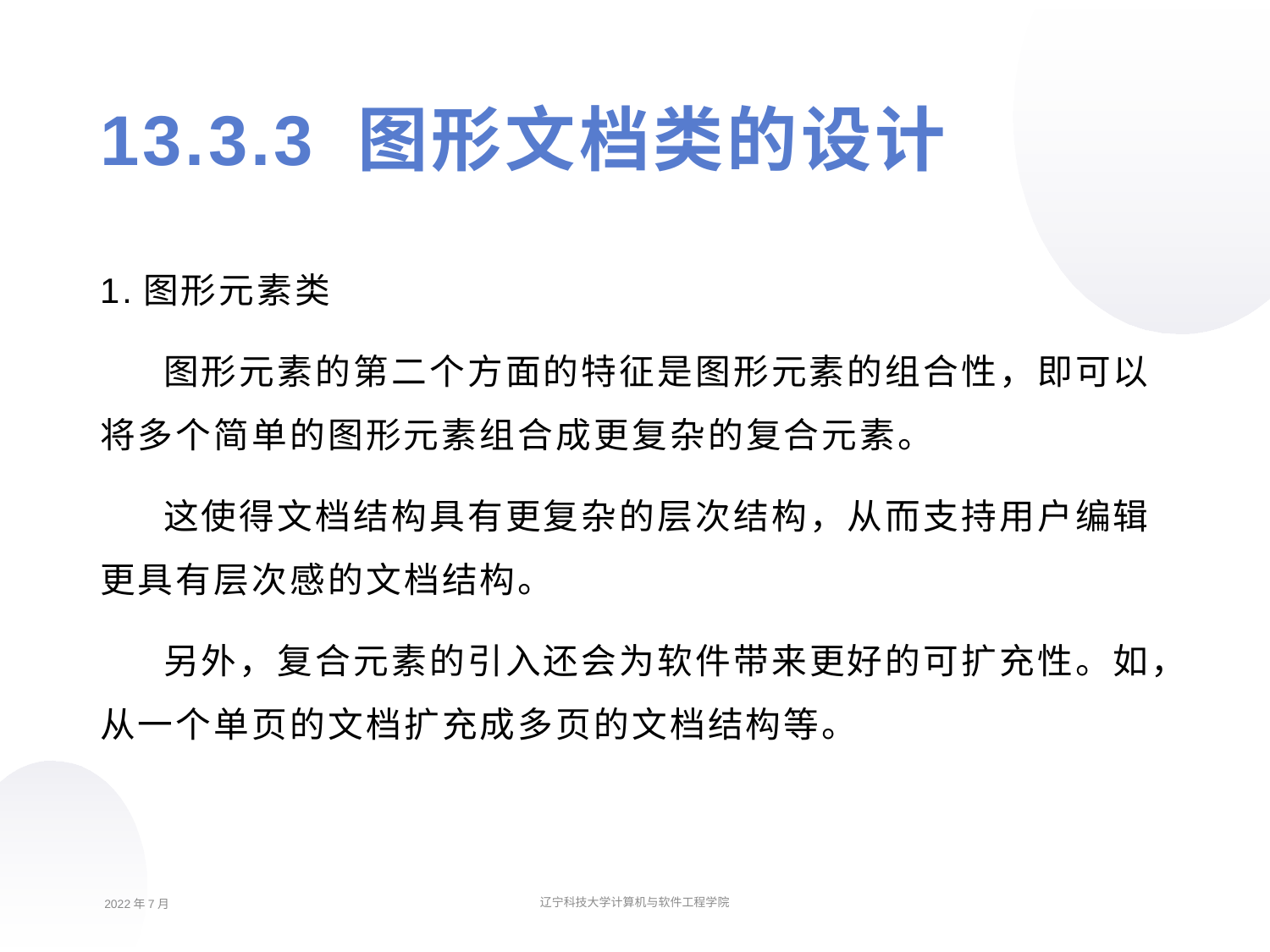

13.3.3 图形文档类的设计
1.图形元素类
图形元素的第二个方面的特征是图形元素的组合性，即可以将多个简单的图形元素组合成更复杂的复合元素。
这使得文档结构具有更复杂的层次结构，从而支持用户编辑更具有层次感的文档结构。
另外，复合元素的引入还会为软件带来更好的可扩充性。如，从一个单页的文档扩充成多页的文档结构等。

2022年7月
辽宁科技大学计算机与软件工程学院
30